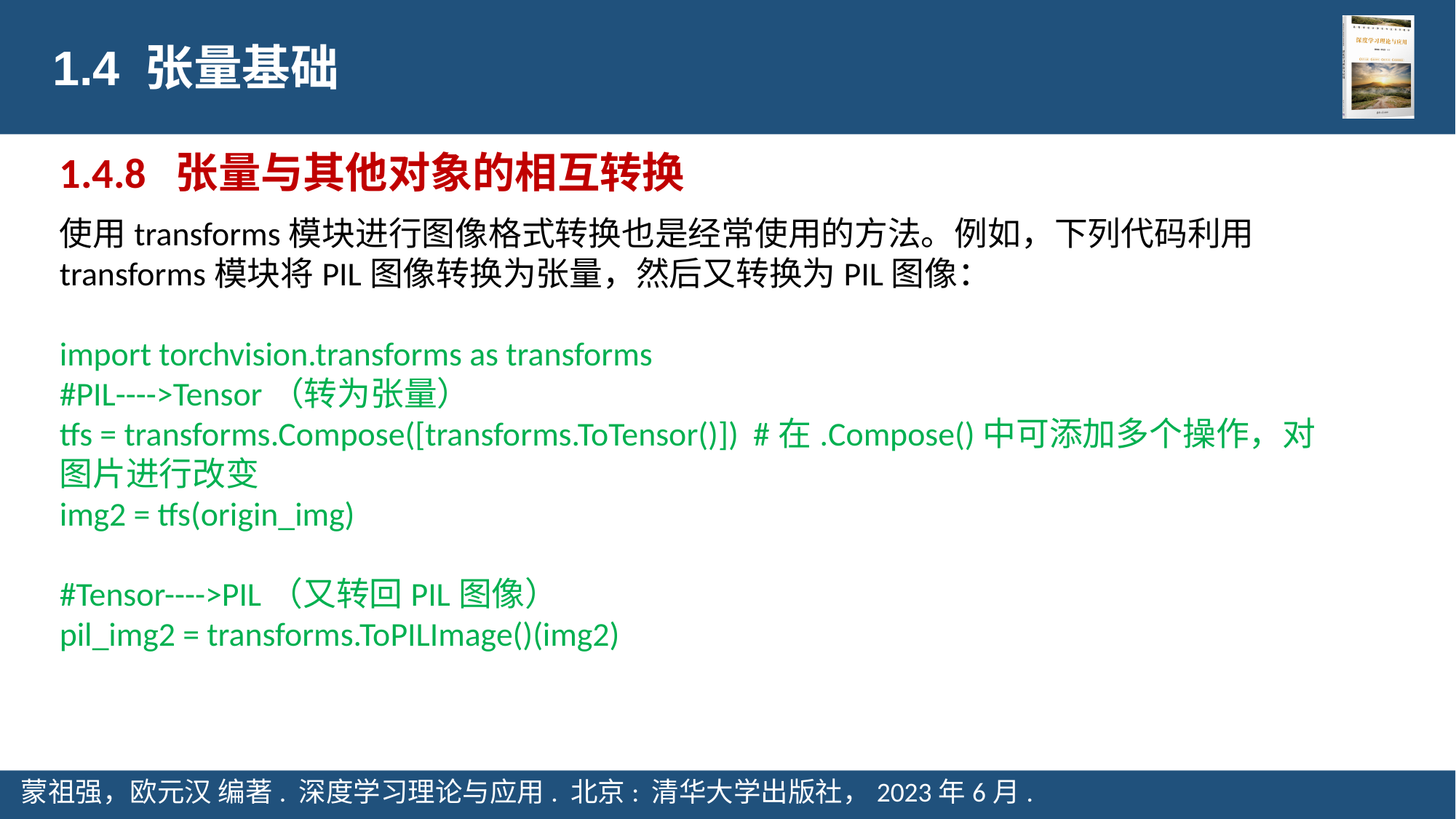

1.4 张量基础

1.4.8  张量与其他对象的相互转换
使用transforms模块进行图像格式转换也是经常使用的方法。例如，下列代码利用transforms模块将PIL图像转换为张量，然后又转换为PIL图像：

import torchvision.transforms as transforms
#PIL---->Tensor（转为张量）
tfs = transforms.Compose([transforms.ToTensor()])  #在.Compose()中可添加多个操作，对图片进行改变
img2 = tfs(origin_img)

#Tensor---->PIL（又转回PIL图像）
pil_img2 = transforms.ToPILImage()(img2)